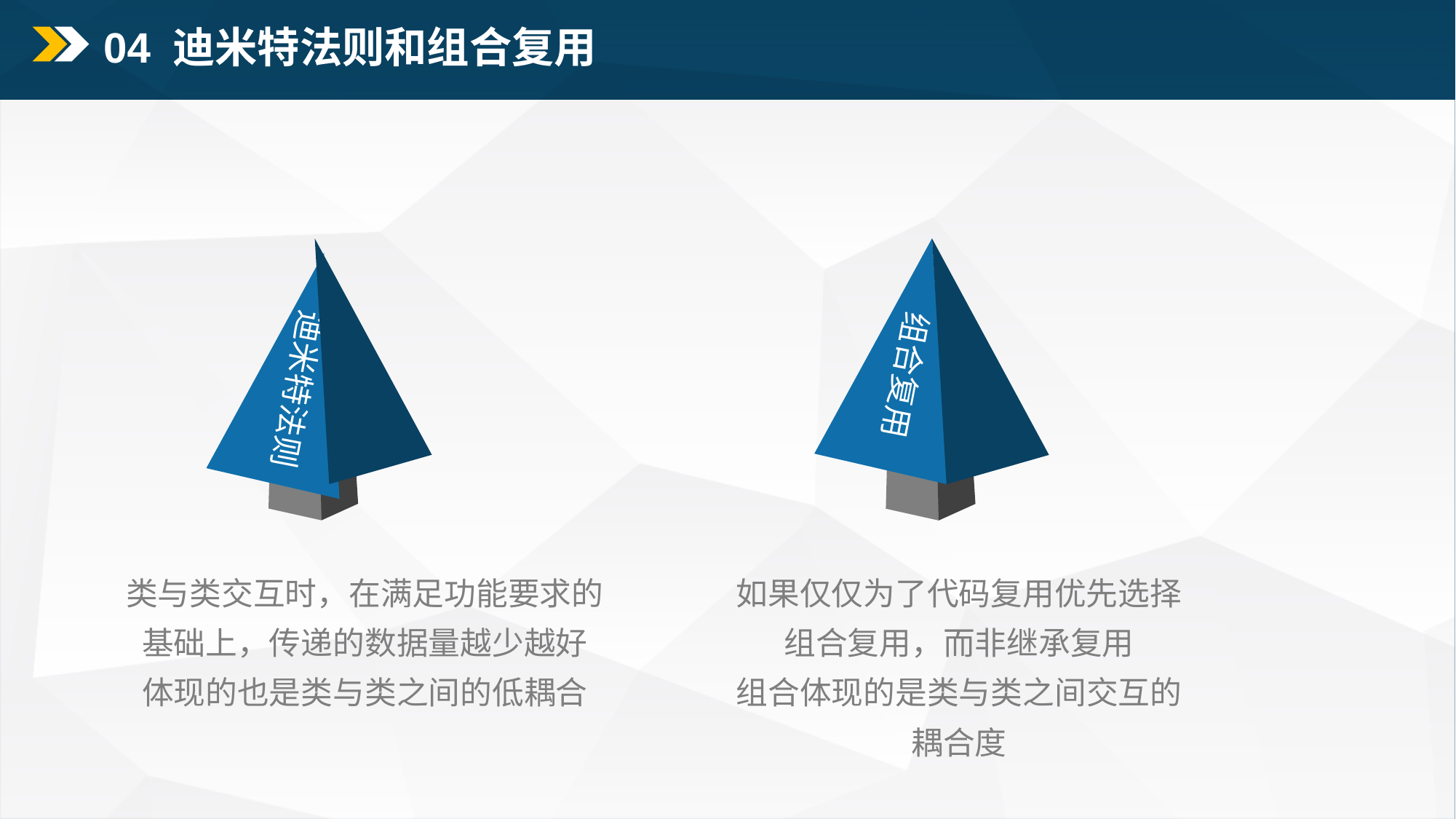

04 迪米特法则和组合复用

组合复用

迪米特法则

类与类交互时，在满足功能要求的基础上，传递的数据量越少越好
体现的也是类与类之间的低耦合
如果仅仅为了代码复用优先选择组合复用，而非继承复用
组合体现的是类与类之间交互的耦合度